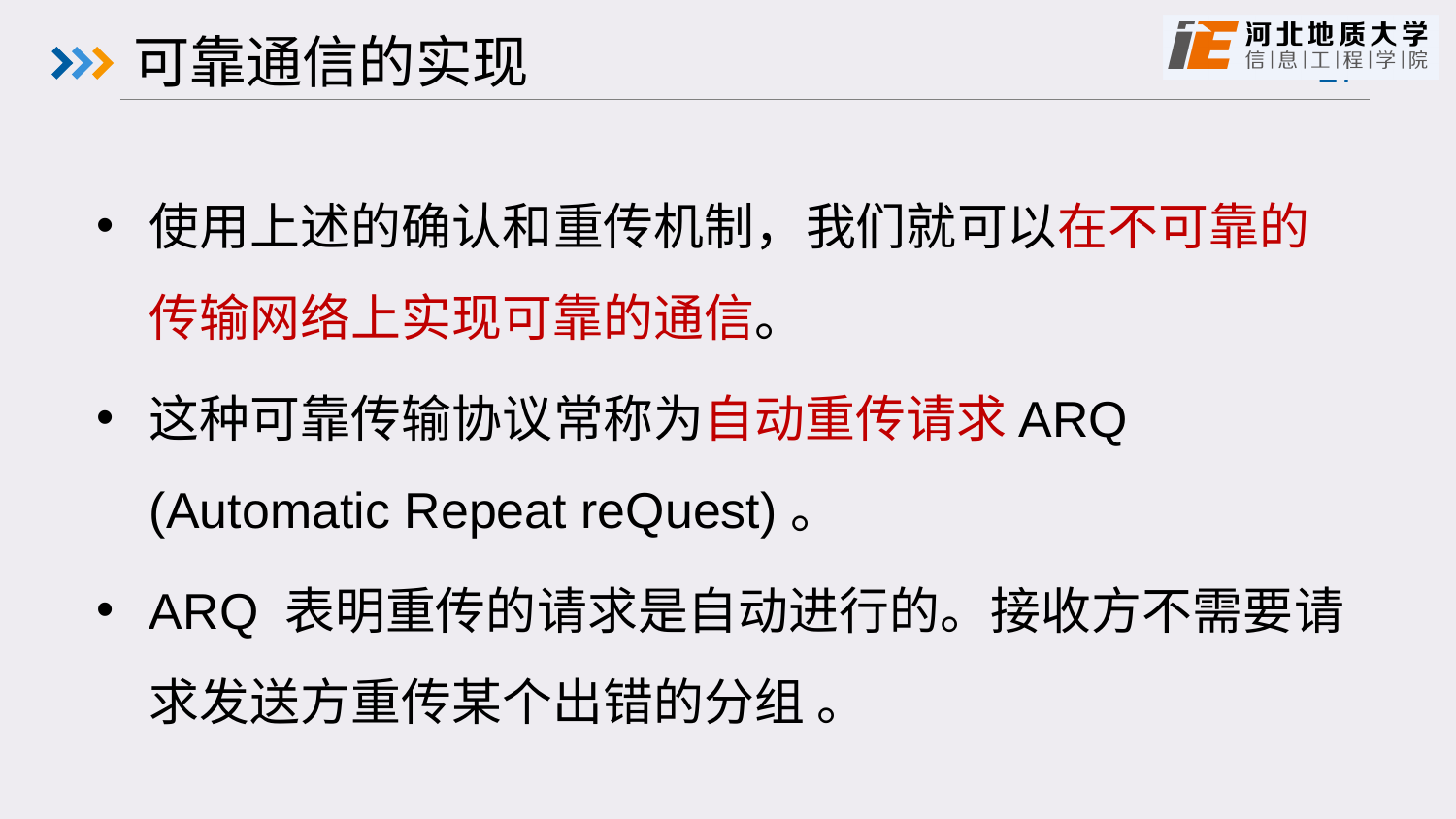

# 可靠通信的实现
使用上述的确认和重传机制，我们就可以在不可靠的传输网络上实现可靠的通信。
这种可靠传输协议常称为自动重传请求ARQ (Automatic Repeat reQuest)。
ARQ 表明重传的请求是自动进行的。接收方不需要请求发送方重传某个出错的分组 。